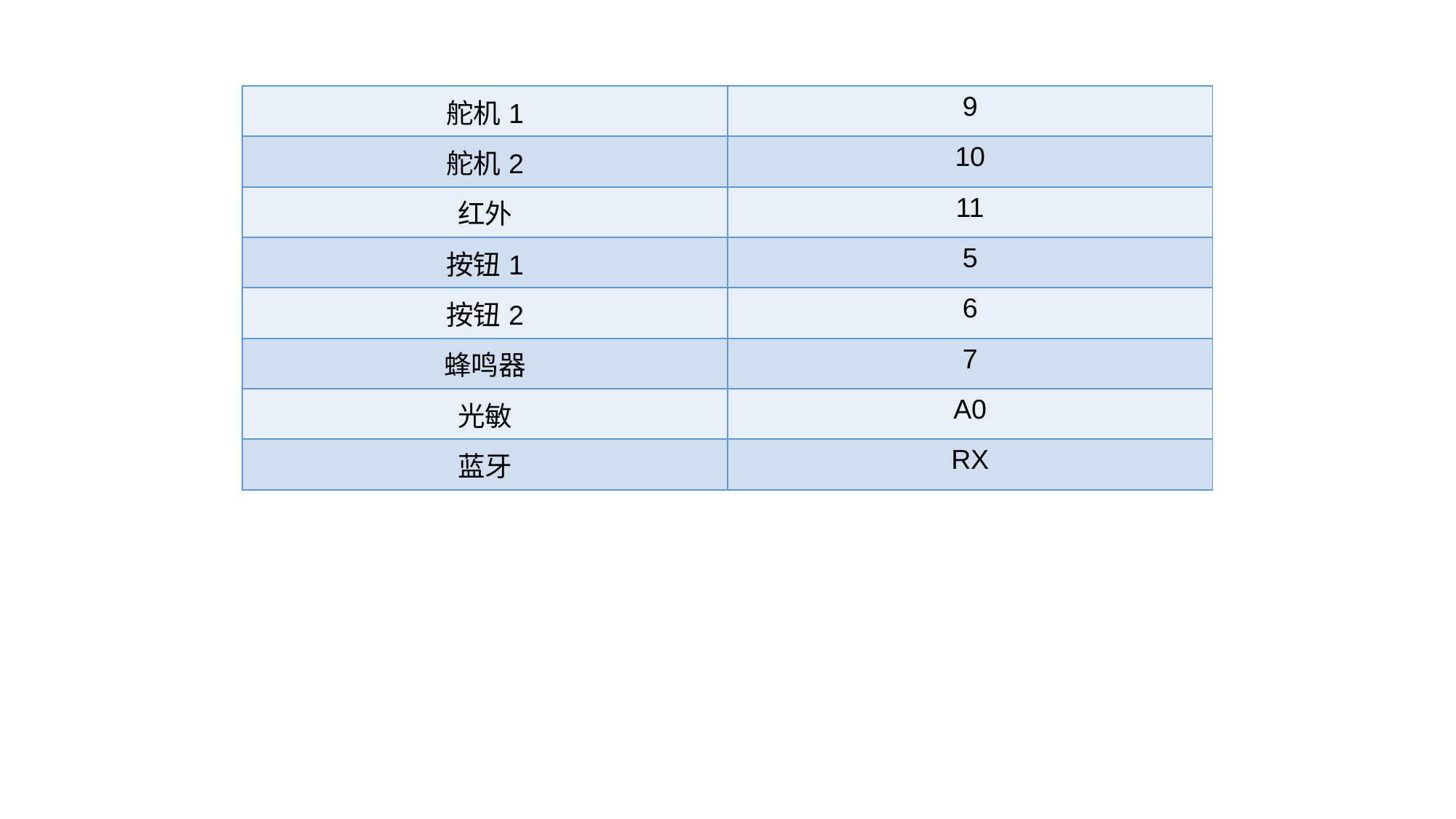

| 舵机1 | 9 |
| --- | --- |
| 舵机2 | 10 |
| 红外 | 11 |
| 按钮1 | 5 |
| 按钮2 | 6 |
| 蜂鸣器 | 7 |
| 光敏 | A0 |
| 蓝牙 | RX |